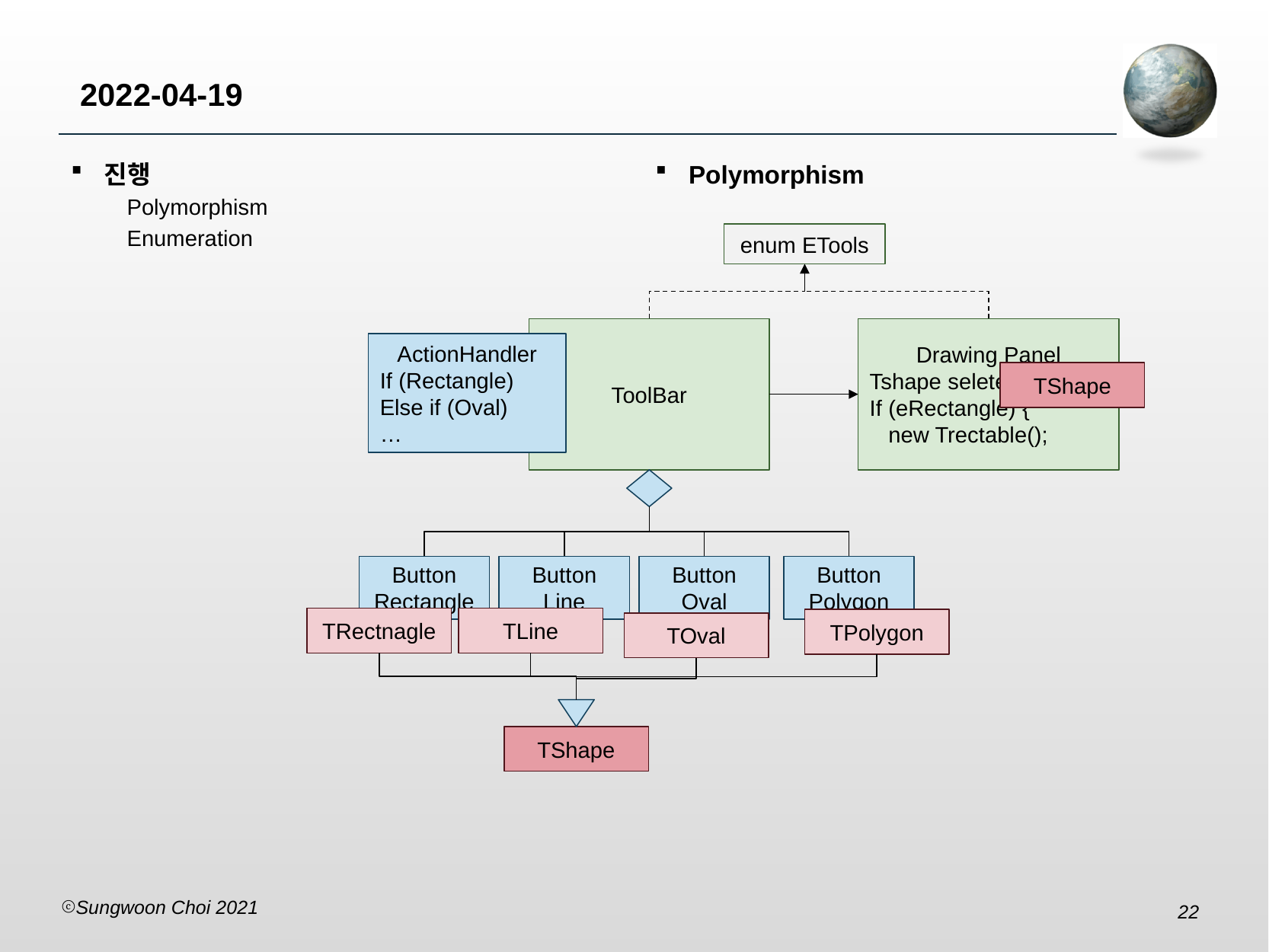

# 2022-04-19
진행
Polymorphism
Enumeration
Polymorphism
enum ETools
ToolBar
Drawing Panel
Tshape seletedTool;
If (eRectangle) {
   new Trectable();
ActionHandler
If (Rectangle)
Else if (Oval)
…
TShape

Button Rectangle
Button Line
Button Oval
Button Polygon
TRectnagle
TLine
TPolygon
TOval

TShape
Sungwoon Choi 2021
22